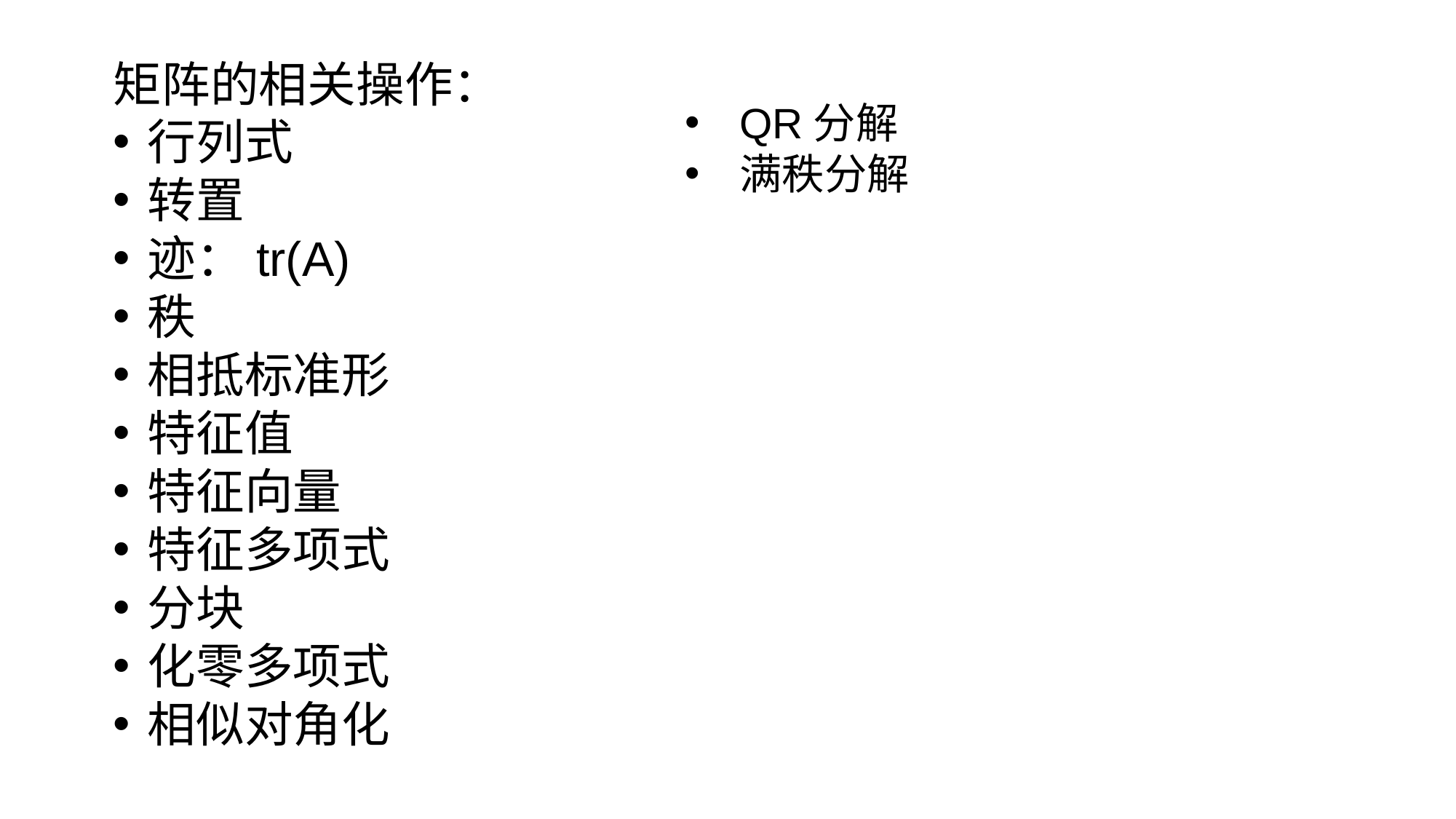

矩阵的相关操作：
行列式
转置
迹：tr(A)
秩
相抵标准形
特征值
特征向量
特征多项式
分块
化零多项式
相似对角化
QR分解
满秩分解